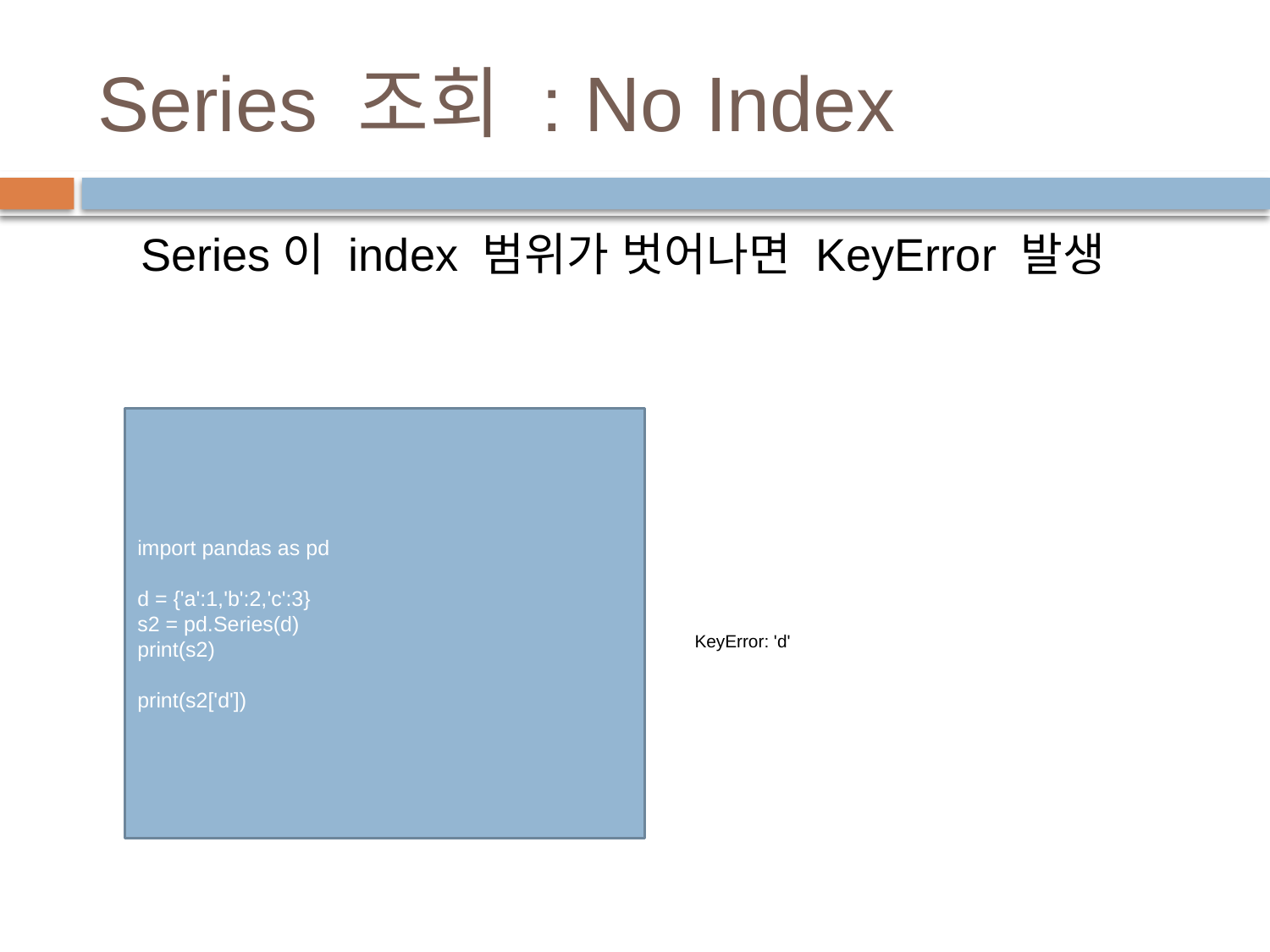

# Series 조회 : No Index
Series이 index 범위가 벗어나면 KeyError 발생
import pandas as pd

d = {'a':1,'b':2,'c':3}
s2 = pd.Series(d)
print(s2)

print(s2['d'])
KeyError: 'd'